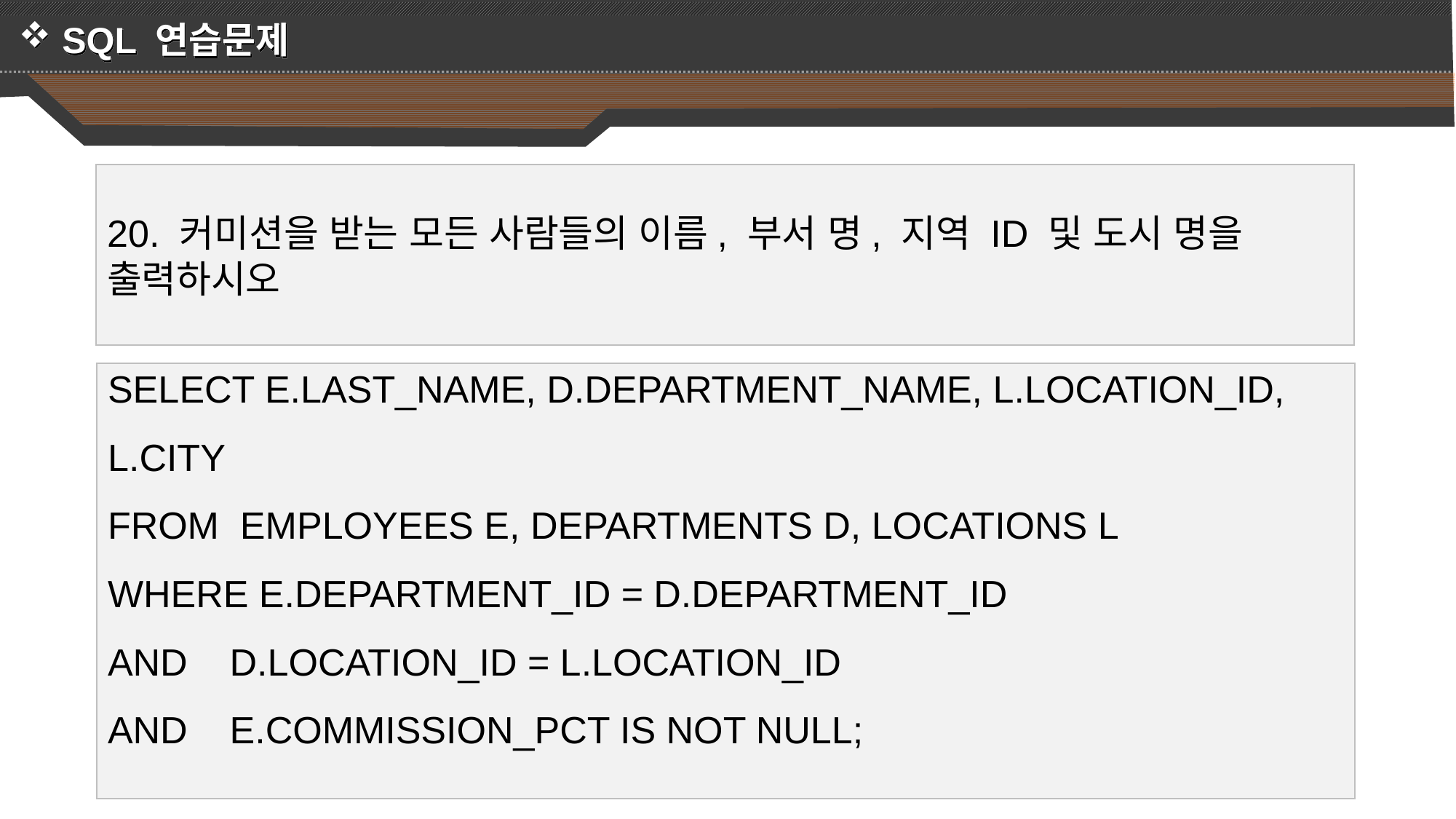

SQL 연습문제

20. 커미션을 받는 모든 사람들의 이름, 부서 명, 지역 ID 및 도시 명을 출력하시오
SELECT E.LAST_NAME, D.DEPARTMENT_NAME, L.LOCATION_ID, L.CITY
FROM  EMPLOYEES E, DEPARTMENTS D, LOCATIONS L
WHERE E.DEPARTMENT_ID = D.DEPARTMENT_ID
AND    D.LOCATION_ID = L.LOCATION_ID
AND    E.COMMISSION_PCT IS NOT NULL;